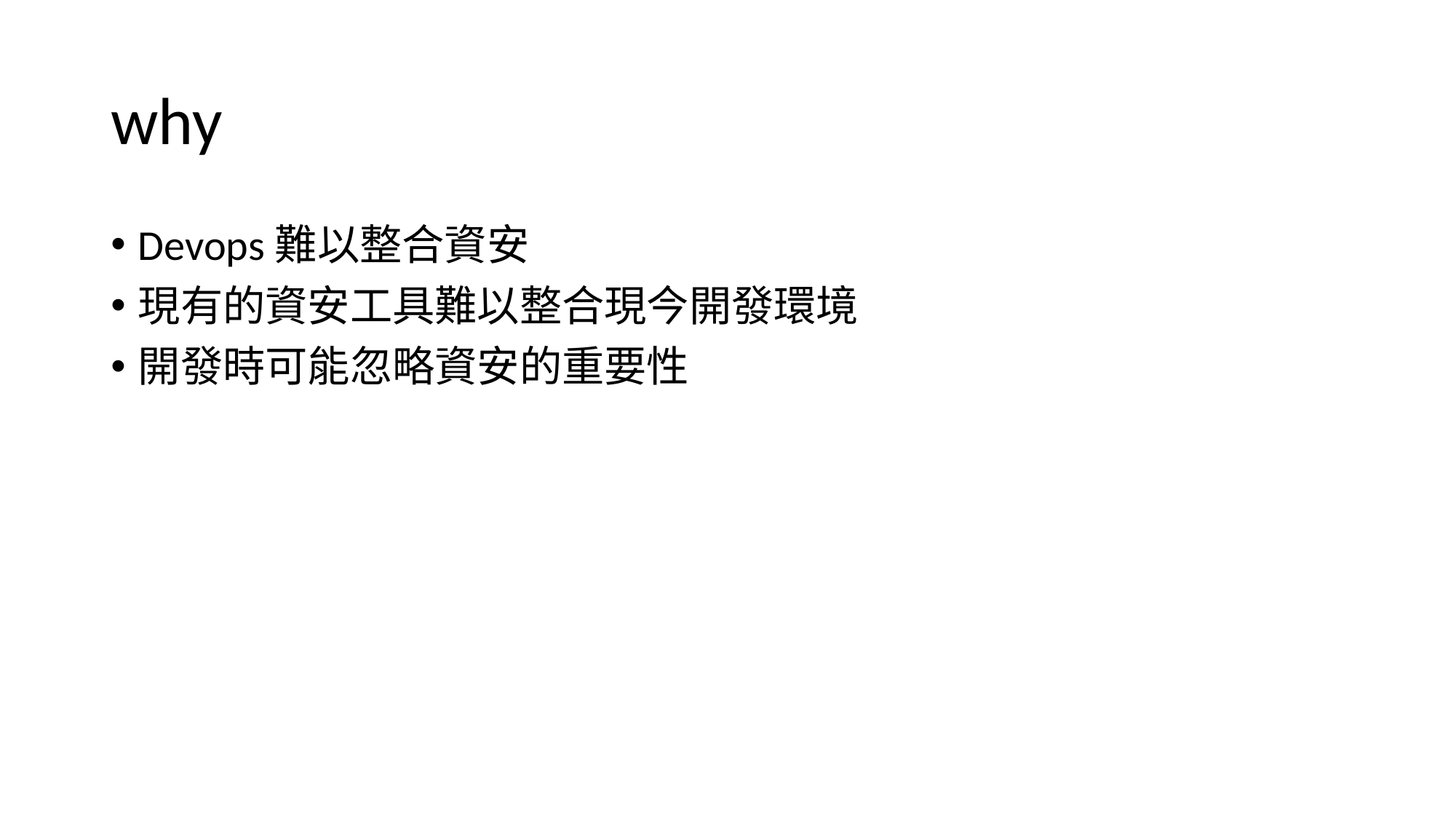

# why
Devops難以整合資安
現有的資安工具難以整合現今開發環境
開發時可能忽略資安的重要性